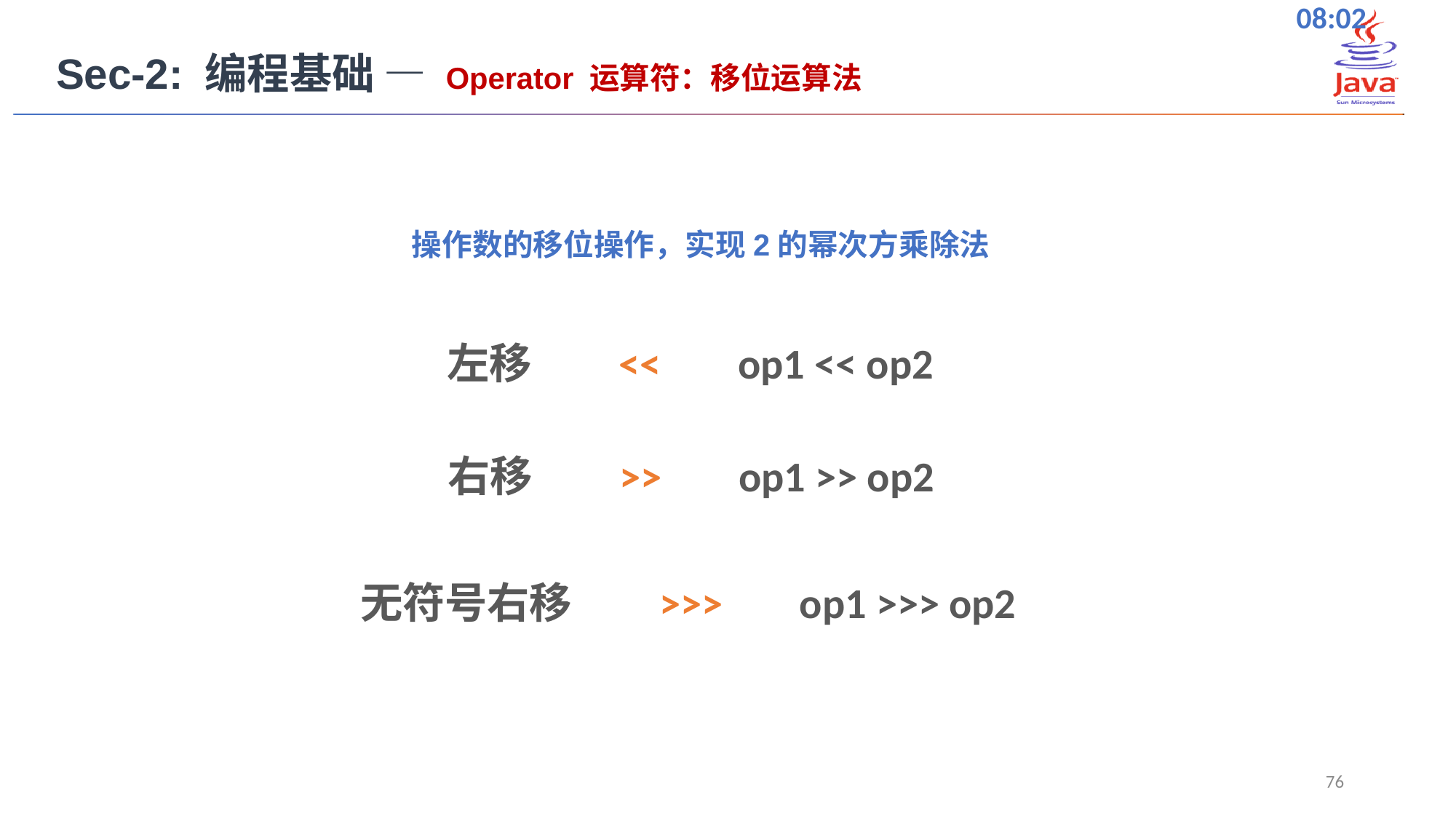

Sec-2: 编程基础 — Operator 运算符：移位运算法
操作数的移位操作，实现2的幂次方乘除法
左移        <<        op1 << op2
右移        >>        op1 >> op2
无符号右移        >>>        op1 >>> op2
76